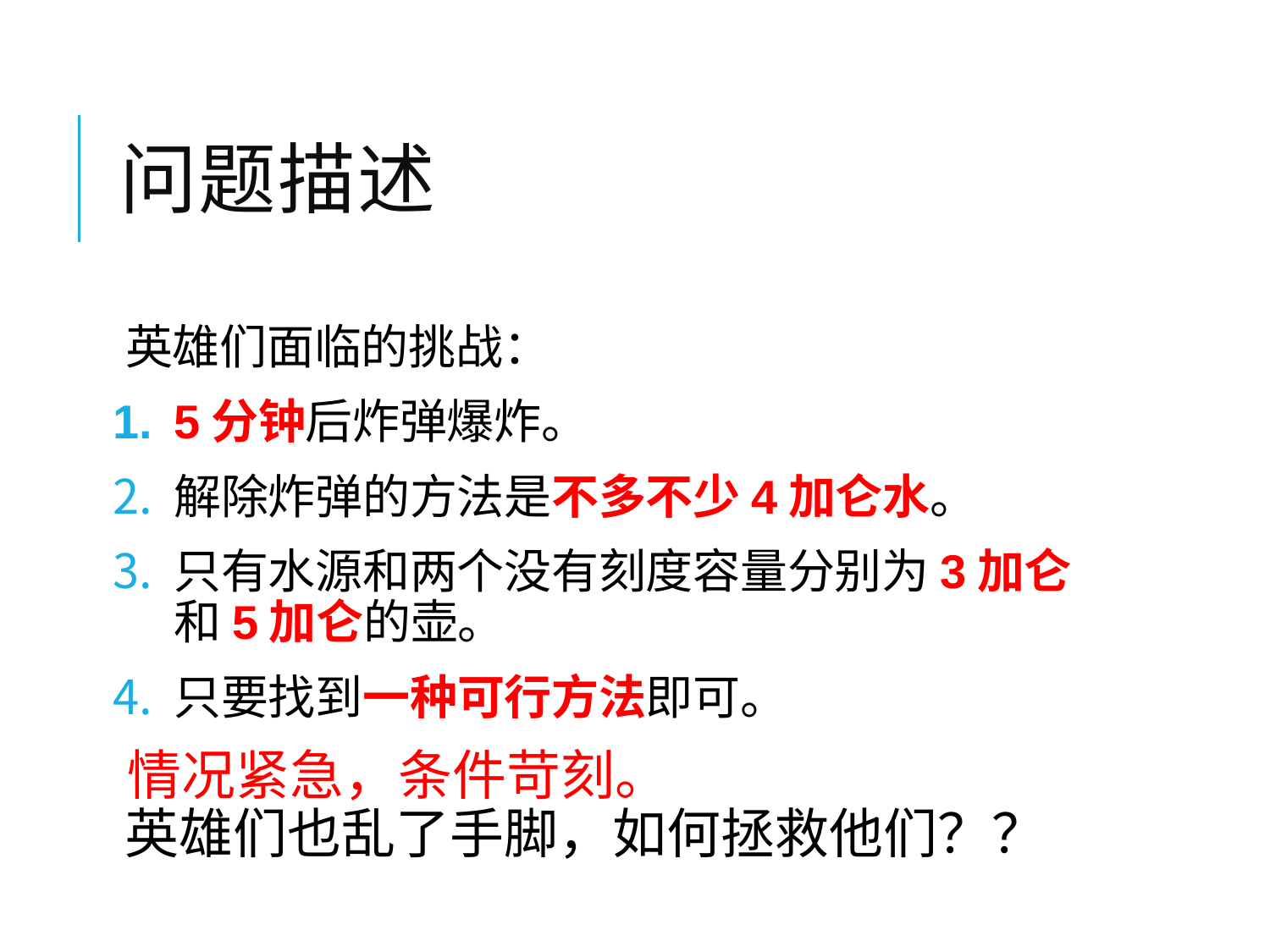

# 问题描述
英雄们面临的挑战：
5分钟后炸弹爆炸。
解除炸弹的方法是不多不少4加仑水。
只有水源和两个没有刻度容量分别为3加仑和5加仑的壶。
只要找到一种可行方法即可。
情况紧急，条件苛刻。
英雄们也乱了手脚，如何拯救他们？？